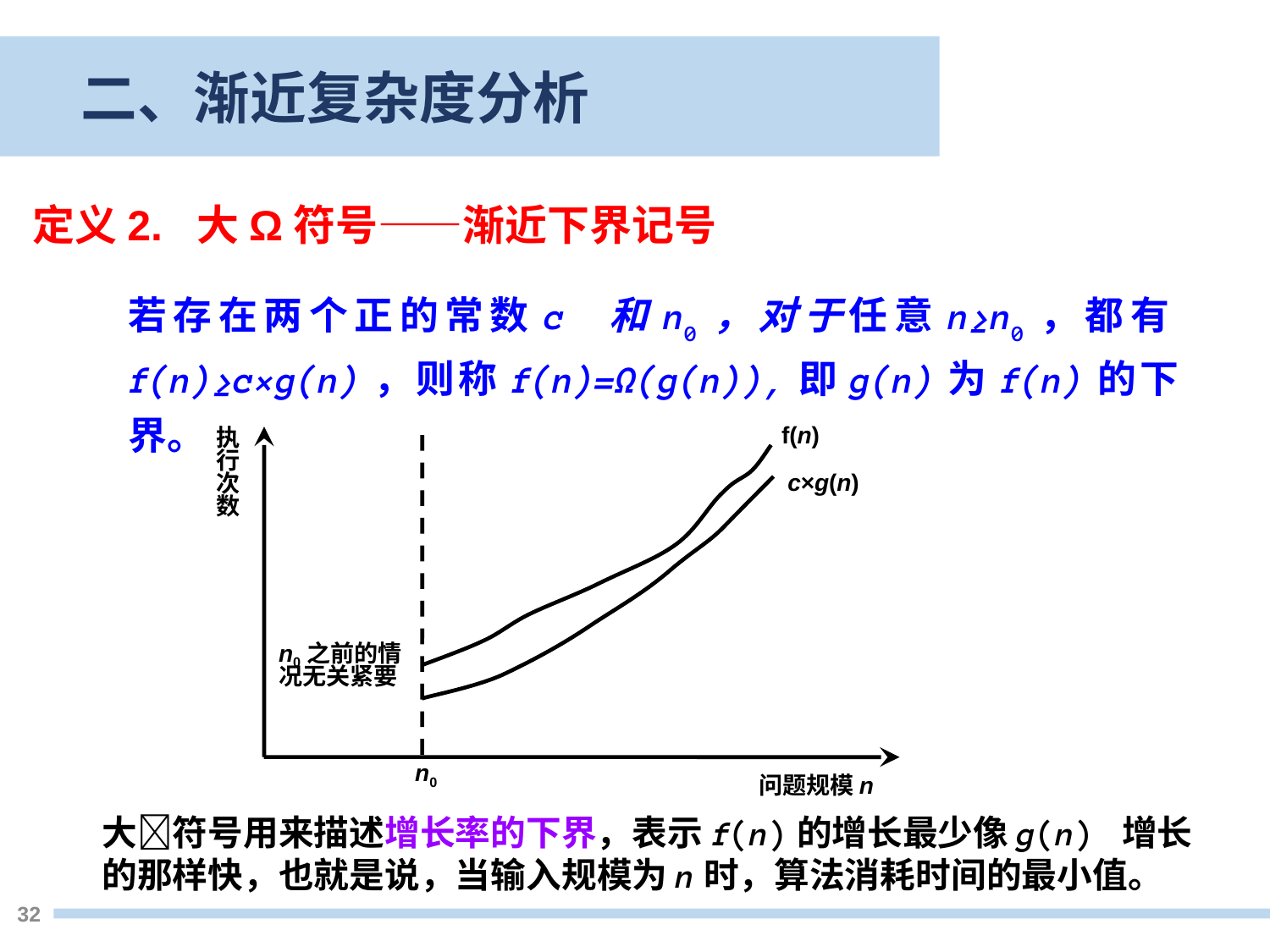

二、渐近复杂度分析
定义2.  大Ω符号——渐近下界记号
若存在两个正的常数c 和n0，对于任意n≥n0，都有f(n)≥c×g(n)，则称f(n)=Ω(g(n)),即g(n)为f(n)的下界。
f(n)

执行次数

c×g(n)

n0之前的情况无关紧要

n0
问题规模n
大Ω符号用来描述增长率的下界，表示f(n)的增长最少像g(n) 增长的那样快，也就是说，当输入规模为n时，算法消耗时间的最小值。
32